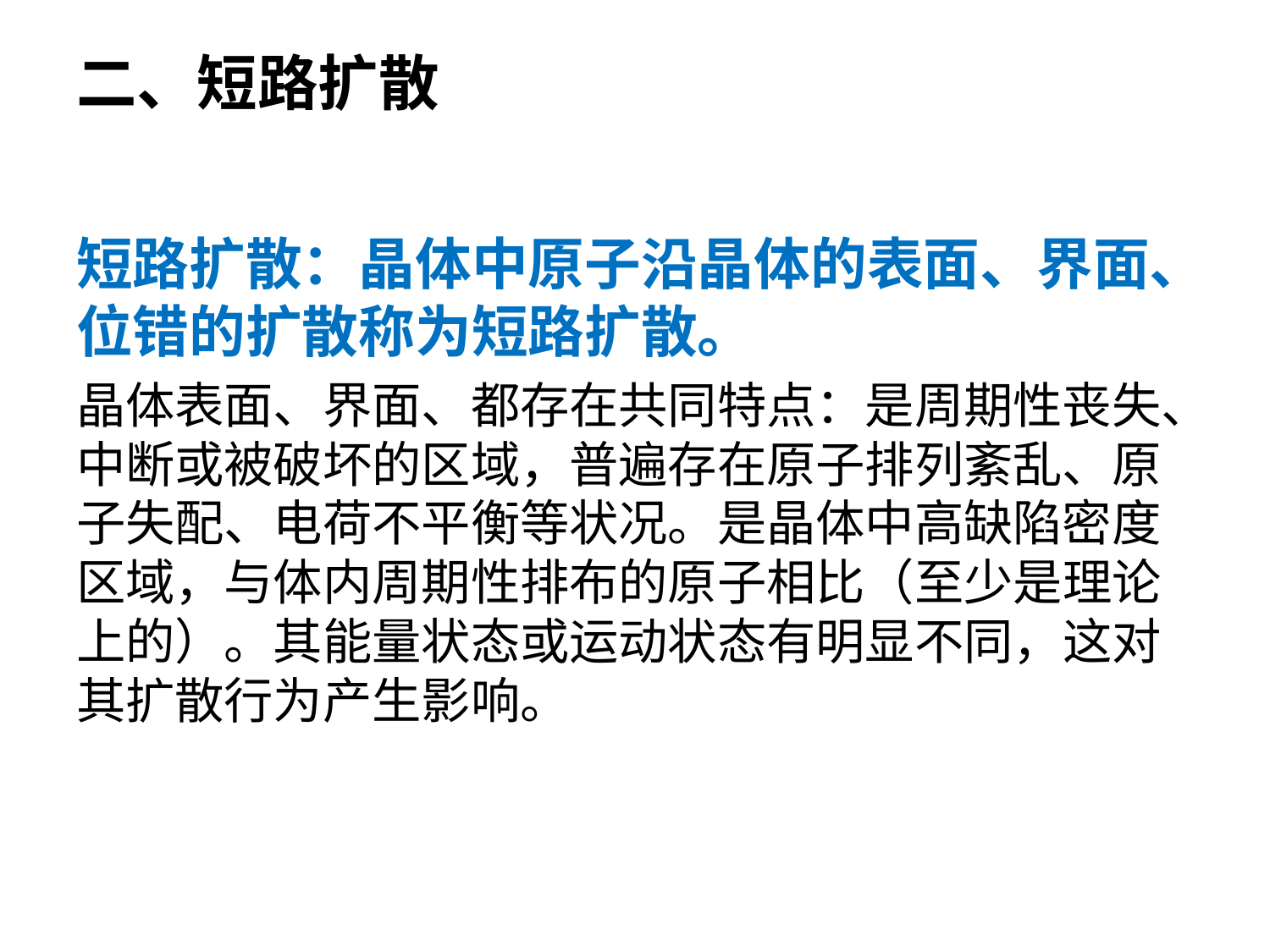

# 二、短路扩散
短路扩散：晶体中原子沿晶体的表面、界面、位错的扩散称为短路扩散。
晶体表面、界面、都存在共同特点：是周期性丧失、中断或被破坏的区域，普遍存在原子排列紊乱、原子失配、电荷不平衡等状况。是晶体中高缺陷密度区域，与体内周期性排布的原子相比（至少是理论上的）。其能量状态或运动状态有明显不同，这对其扩散行为产生影响。